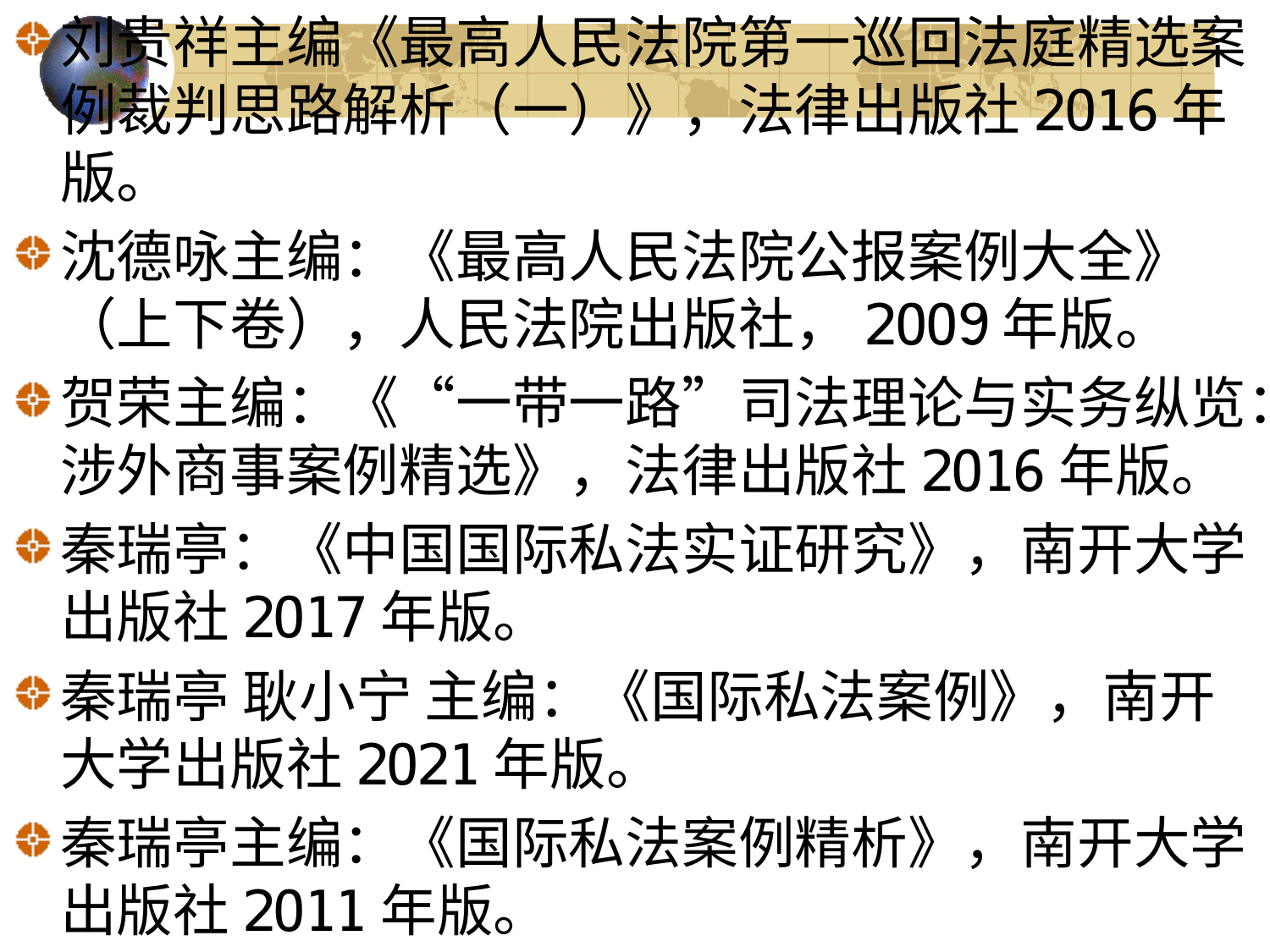

刘贵祥主编《最高人民法院第一巡回法庭精选案例裁判思路解析（一）》，法律出版社2016年版。
沈德咏主编：《最高人民法院公报案例大全》（上下卷），人民法院出版社，2009年版。
贺荣主编：《“一带一路”司法理论与实务纵览：涉外商事案例精选》，法律出版社2016年版。
秦瑞亭：《中国国际私法实证研究》，南开大学出版社2017年版。
秦瑞亭 耿小宁 主编：《国际私法案例》，南开大学出版社2021年版。
秦瑞亭主编：《国际私法案例精析》，南开大学出版社2011年版。